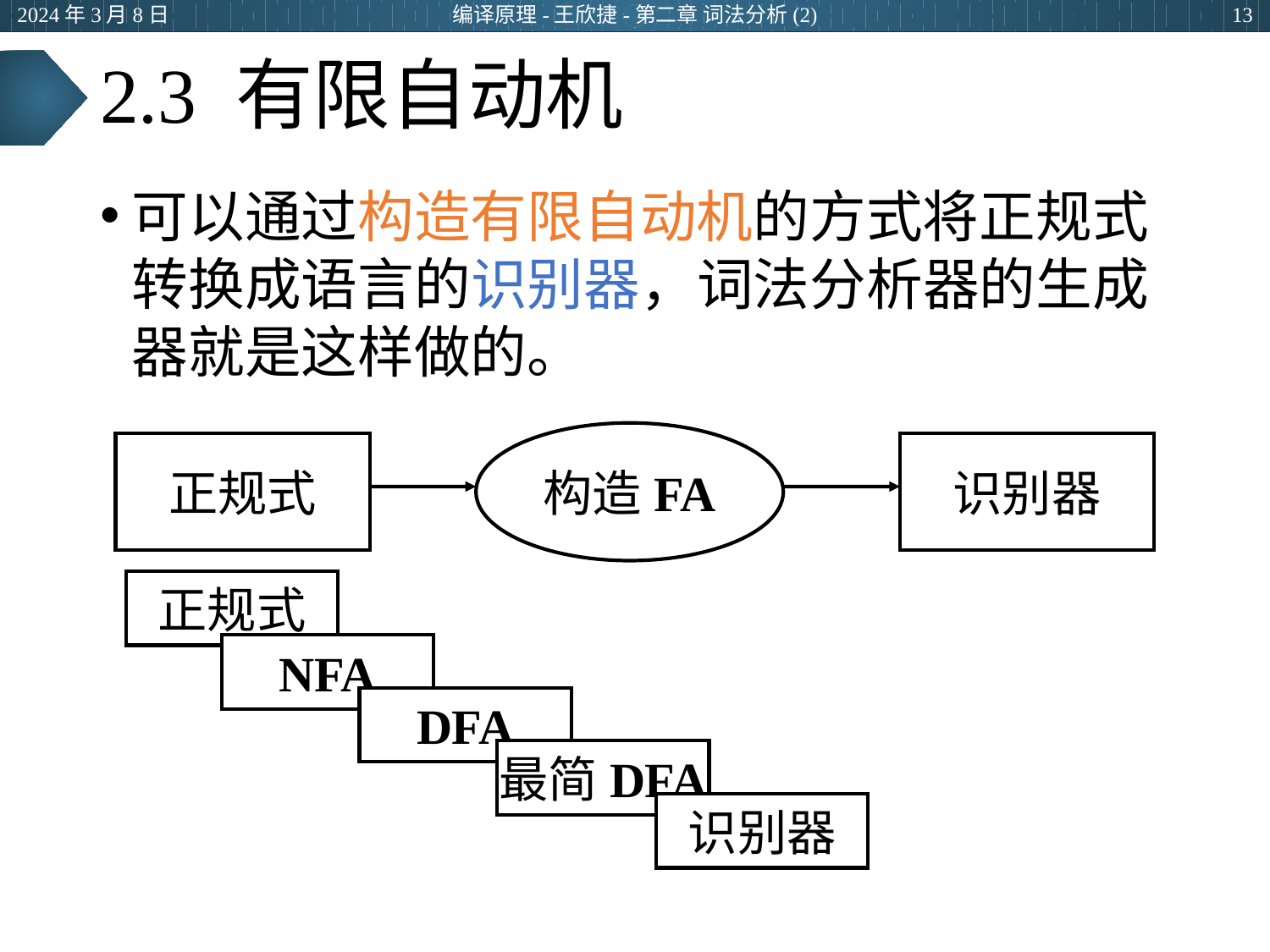

2024年3月8日
编译原理-王欣捷-第二章 词法分析(2)
13
# 2.3 有限自动机
可以通过构造有限自动机的方式将正规式转换成语言的识别器，词法分析器的生成器就是这样做的。
构造FA
正规式
识别器

正规式
NFA
DFA
最简DFA
识别器